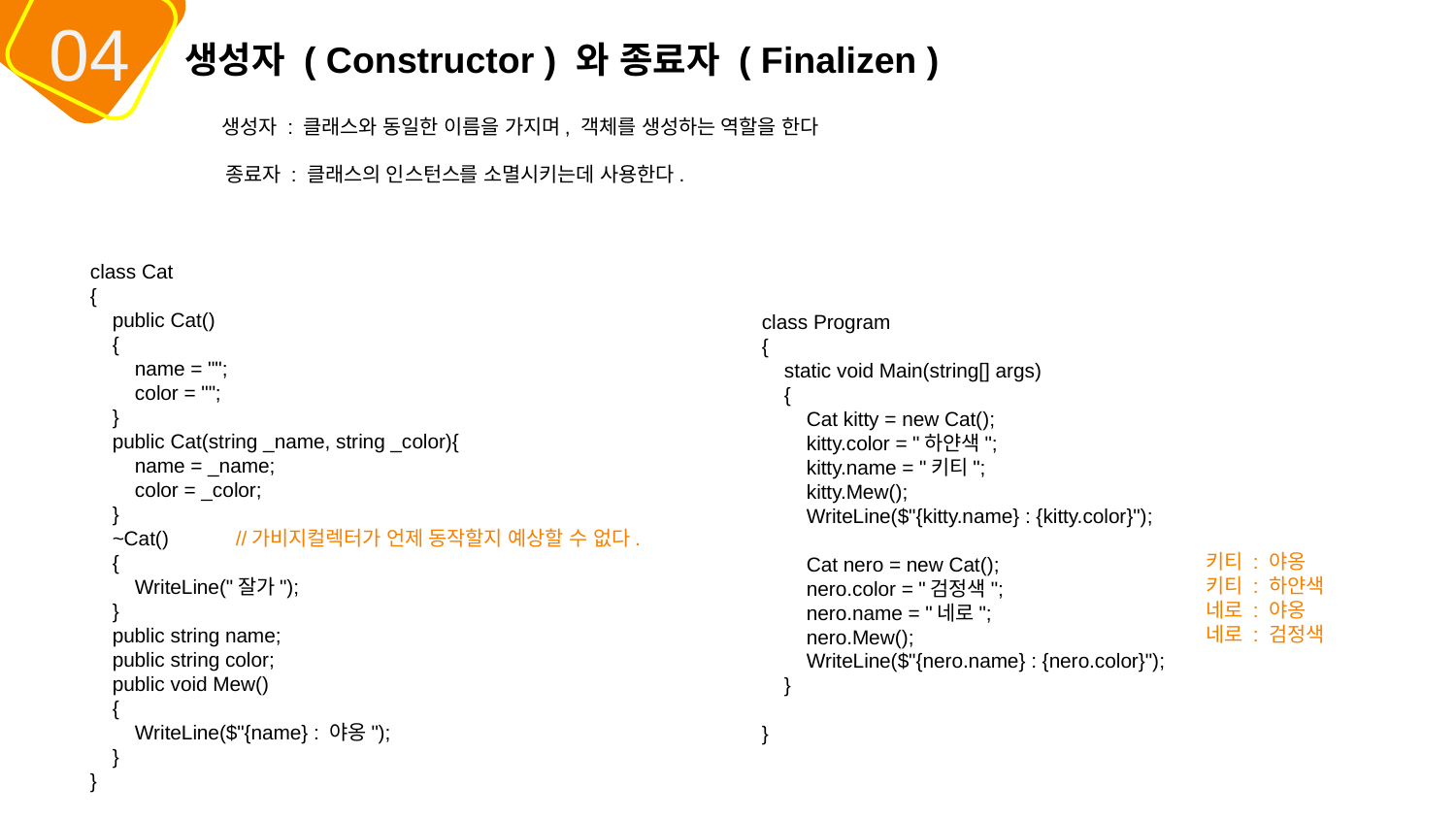

04
생성자 ( Constructor ) 와 종료자 ( Finalizen )
생성자 : 클래스와 동일한 이름을 가지며, 객체를 생성하는 역할을 한다
종료자 : 클래스의 인스턴스를 소멸시키는데 사용한다.
class Cat
{
    public Cat()
    {
        name = "";
        color = "";
    }
    public Cat(string _name, string _color){
        name = _name;
        color = _color;
    }
    ~Cat()	//가비지컬렉터가 언제 동작할지 예상할 수 없다.
    {
        WriteLine("잘가");
    }
    public string name;
    public string color;
    public void Mew()
    {
        WriteLine($"{name} : 야옹");
    }
}
class Program
{
    static void Main(string[] args)
    {
        Cat kitty = new Cat();
        kitty.color = "하얀색";
        kitty.name = "키티";
        kitty.Mew();
        WriteLine($"{kitty.name} : {kitty.color}");

        Cat nero = new Cat();
        nero.color = "검정색";
        nero.name = "네로";
        nero.Mew();
        WriteLine($"{nero.name} : {nero.color}");
    }

}
키티 : 야옹
키티 : 하얀색
네로 : 야옹
네로 : 검정색